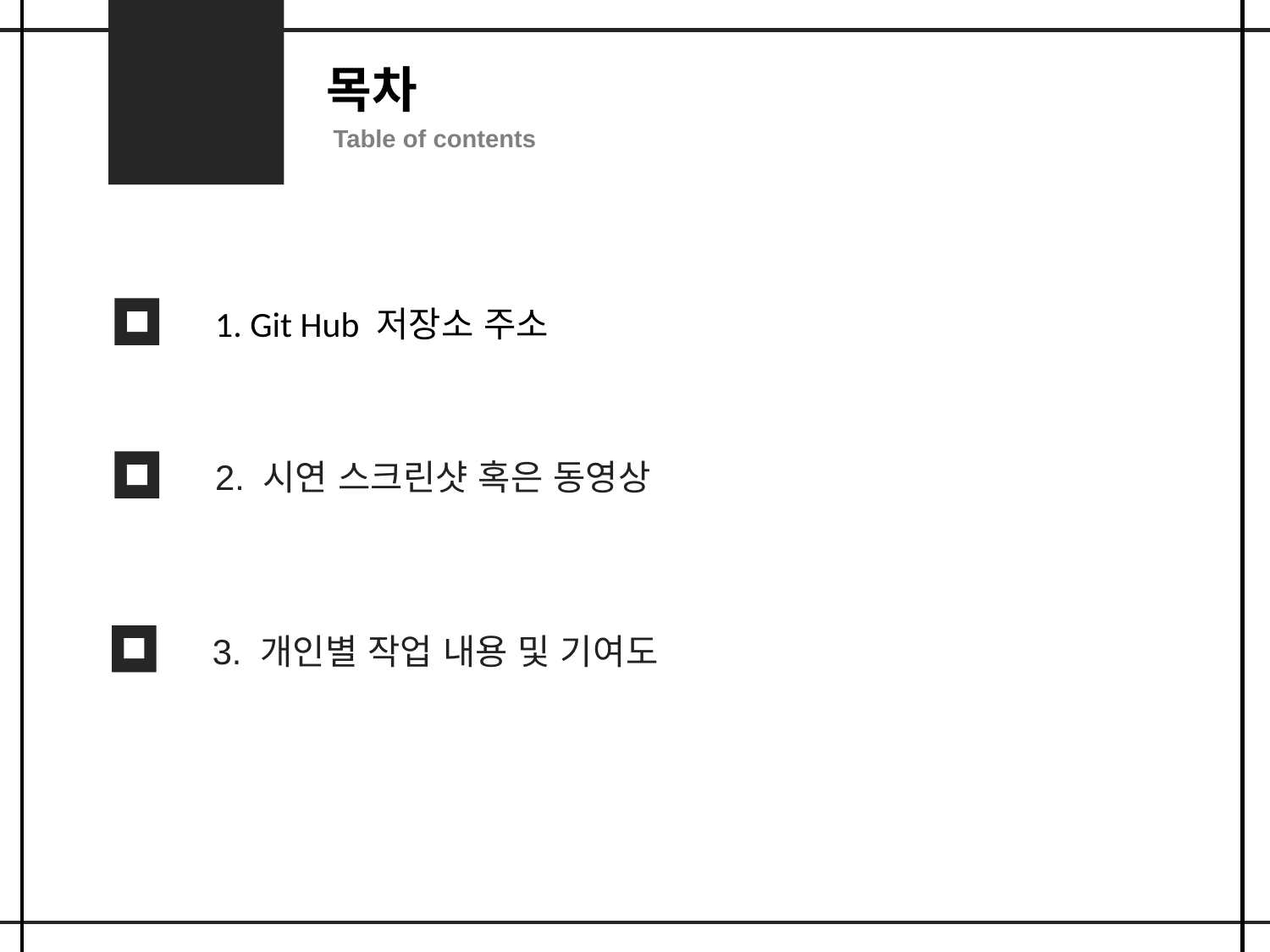

목차
Table of contents
1. Git Hub 저장소 주소

2. 시연 스크린샷 혹은 동영상

3. 개인별 작업 내용 및 기여도